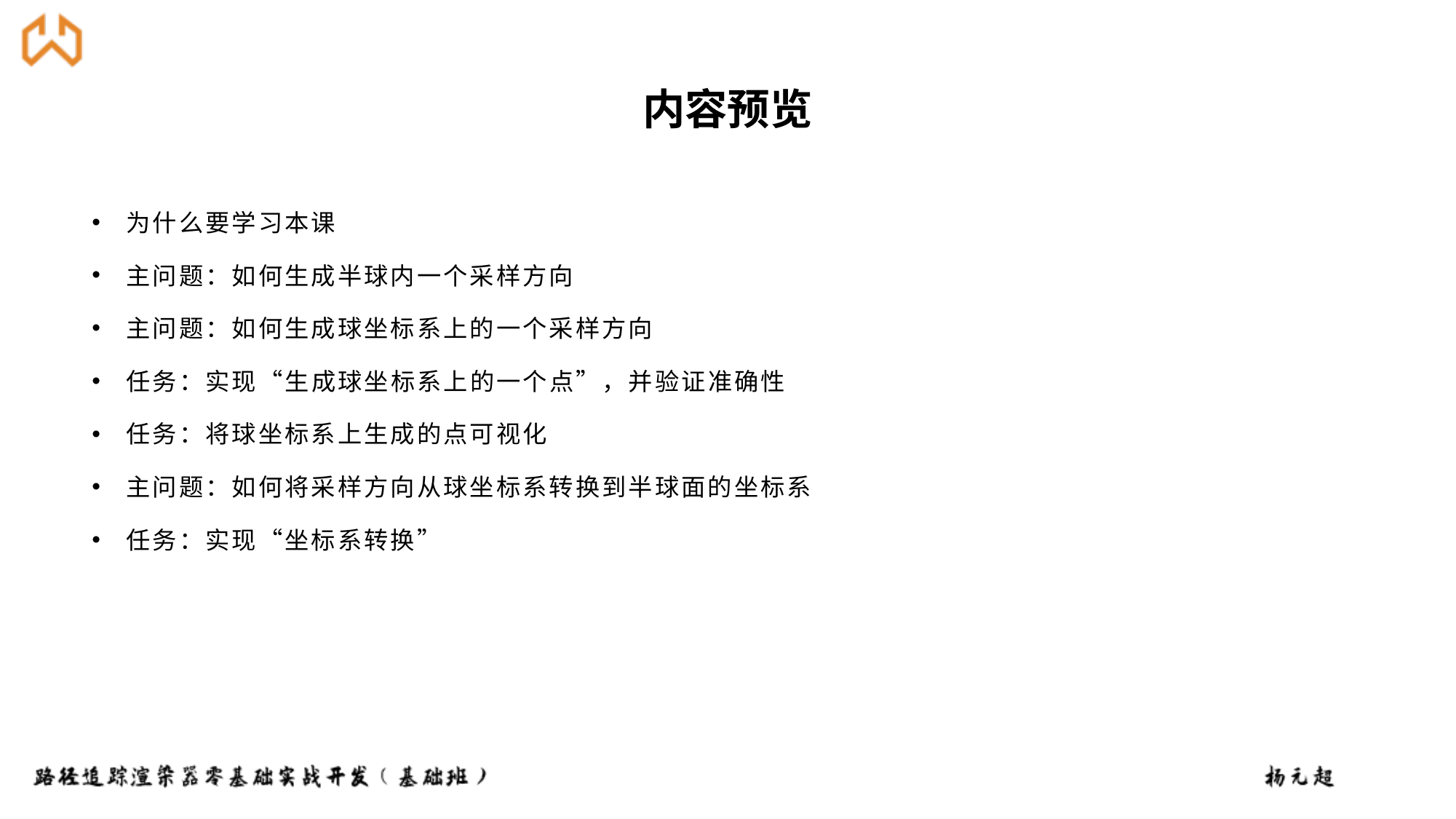

为什么要学习本课
主问题：如何生成半球内一个采样方向
主问题：如何生成球坐标系上的一个采样方向
任务：实现“生成球坐标系上的一个点”，并验证准确性
任务：将球坐标系上生成的点可视化
主问题：如何将采样方向从球坐标系转换到半球面的坐标系
任务：实现“坐标系转换”